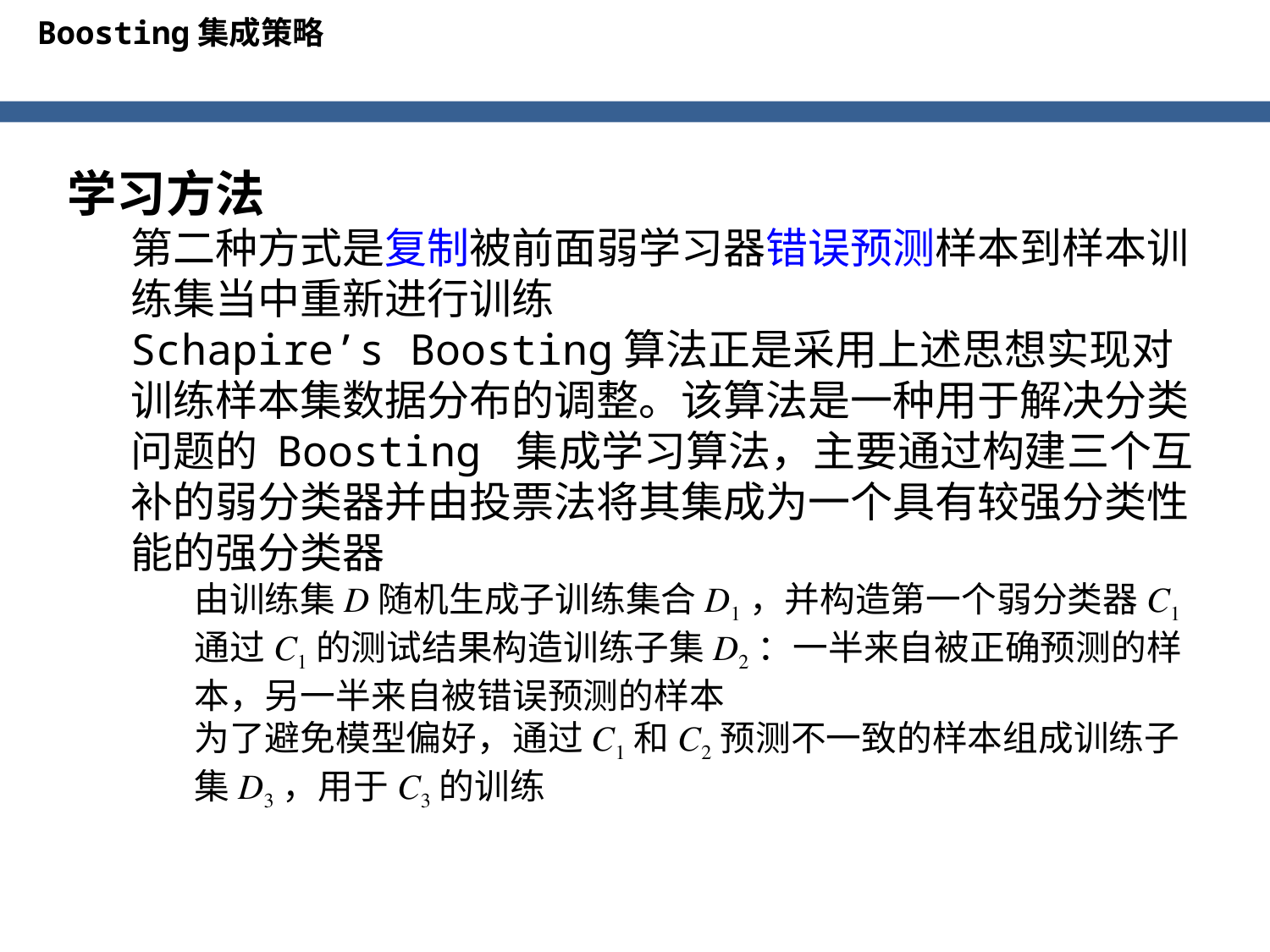

Boosting集成策略
学习方法
第二种方式是复制被前面弱学习器错误预测样本到样本训练集当中重新进行训练
Schapire’s Boosting算法正是采用上述思想实现对训练样本集数据分布的调整。该算法是一种用于解决分类问题的 Boosting 集成学习算法，主要通过构建三个互补的弱分类器并由投票法将其集成为一个具有较强分类性能的强分类器
由训练集D随机生成子训练集合D1，并构造第一个弱分类器C1
通过C1的测试结果构造训练子集D2：一半来自被正确预测的样本，另一半来自被错误预测的样本
为了避免模型偏好，通过C1和C2预测不一致的样本组成训练子集D3，用于C3的训练